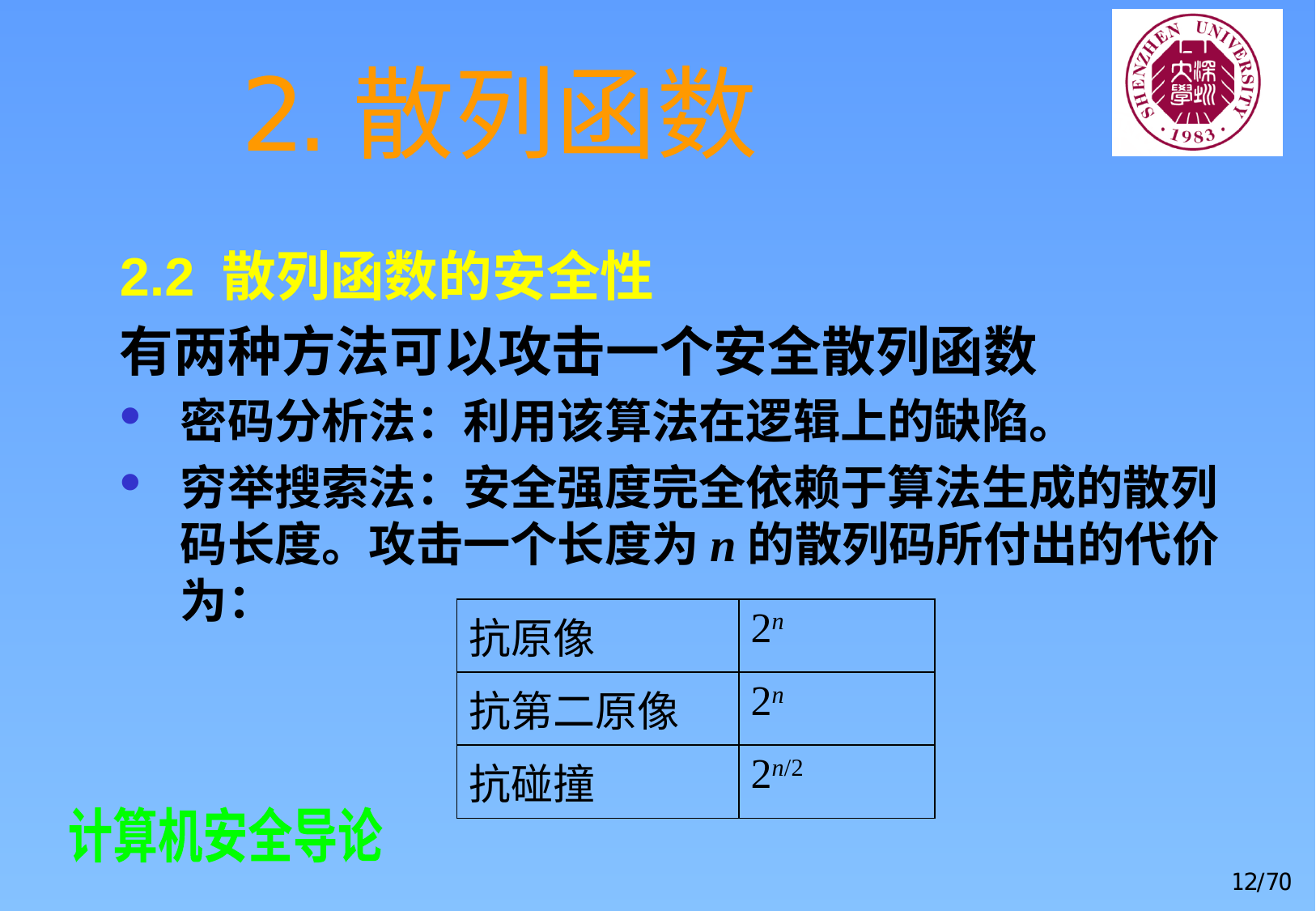

# 2.散列函数
2.2 散列函数的安全性
有两种方法可以攻击一个安全散列函数
密码分析法：利用该算法在逻辑上的缺陷。
穷举搜索法：安全强度完全依赖于算法生成的散列码长度。攻击一个长度为n的散列码所付出的代价为：

| 抗原像 | 2n |
| --- | --- |
| 抗第二原像 | 2n |
| 抗碰撞 | 2n/2 |
12/70